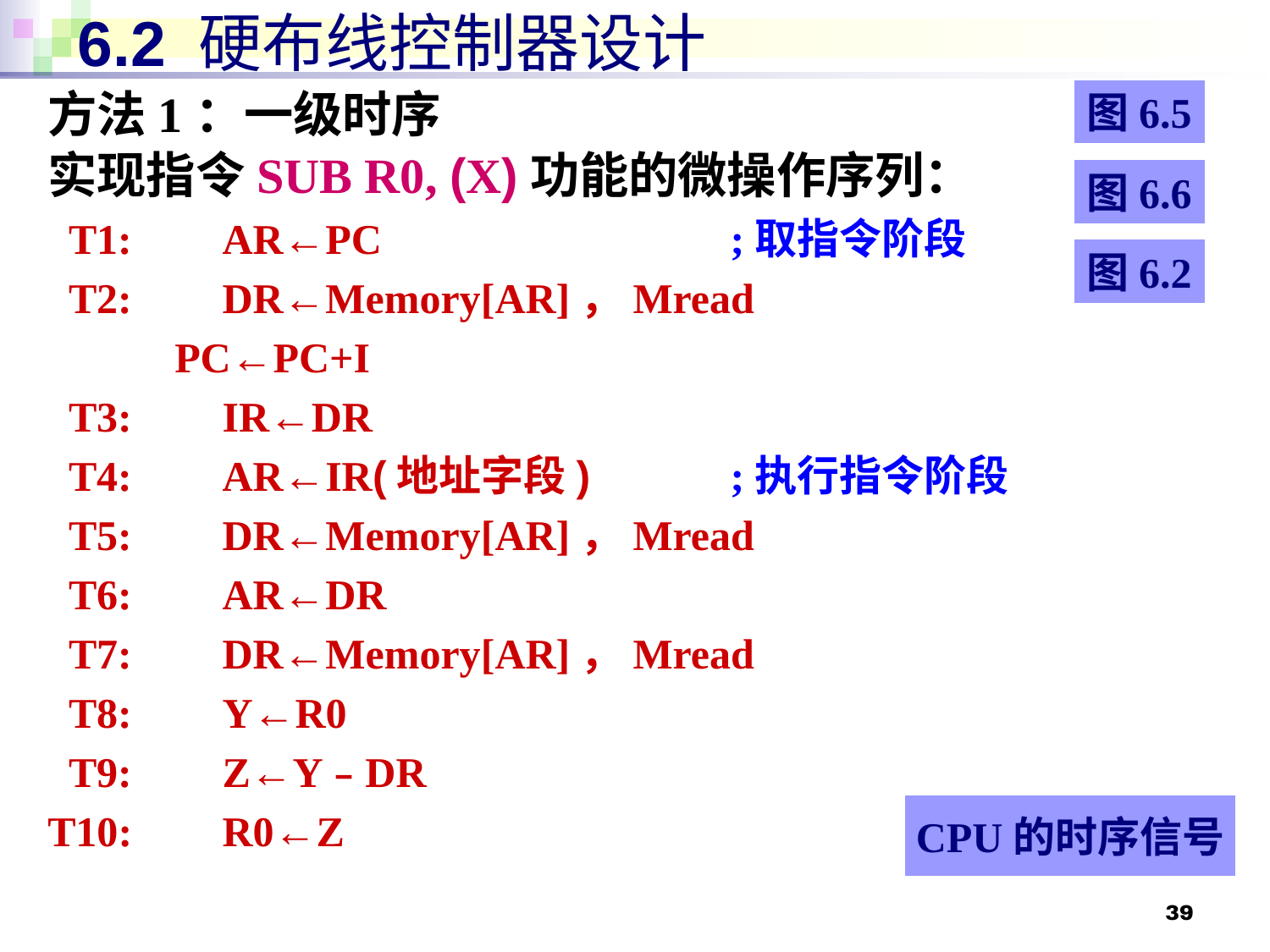

# 6.2 硬布线控制器设计
方法1：一级时序
实现指令SUB R0, (X)功能的微操作序列：
  T1:	AR←PC			;取指令阶段
  T2:	DR←Memory[AR]，Mread
            PC←PC+I
  T3:	IR←DR
  T4:	AR←IR(地址字段)		;执行指令阶段
  T5:	DR←Memory[AR]，Mread
  T6:	AR←DR
  T7:	DR←Memory[AR]，Mread
  T8:	Y←R0
  T9:	Z←Y﹣DR
T10:	R0←Z
图6.5
图6.6
图6.2
CPU的时序信号
39